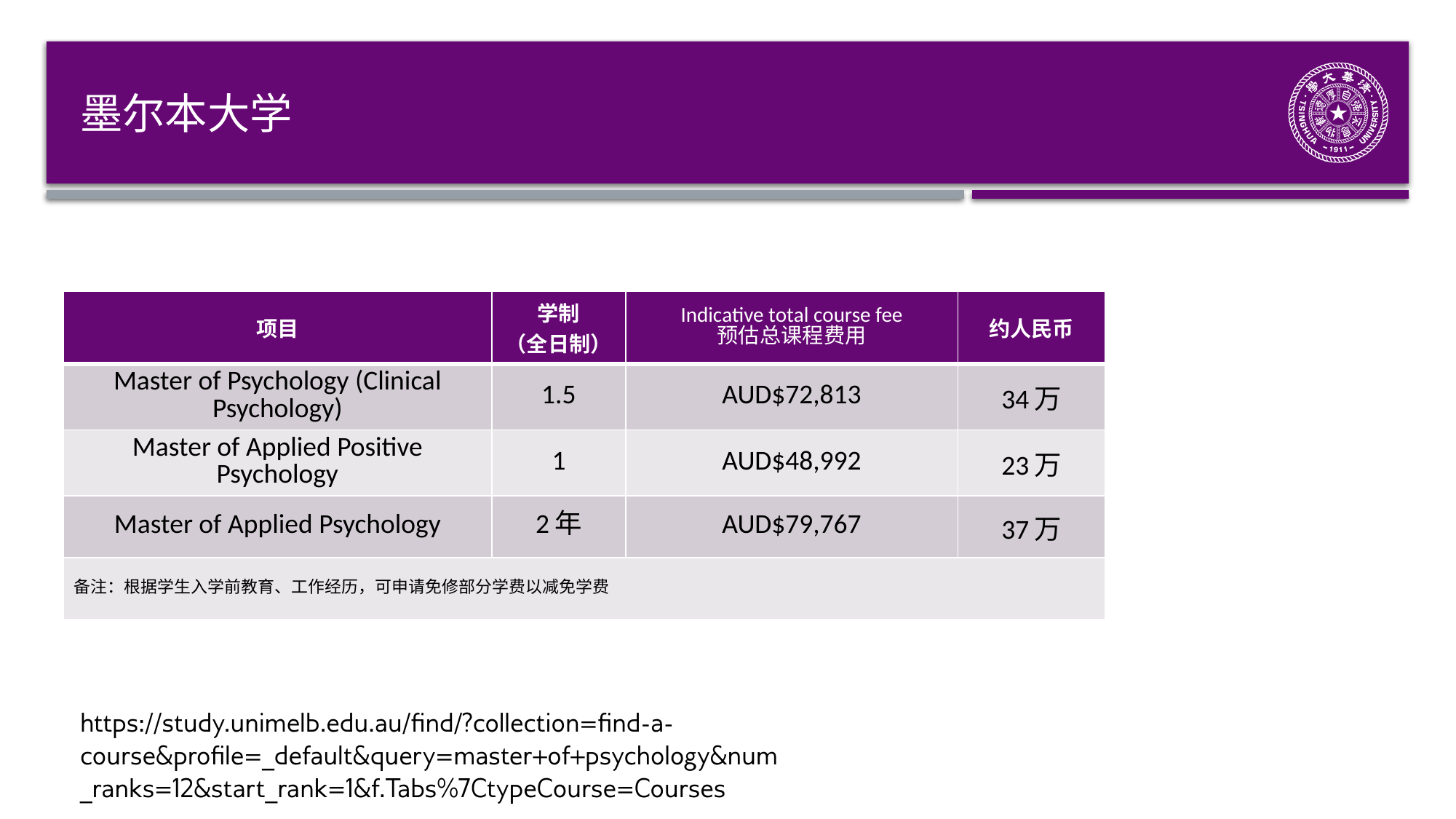

# 墨尔本大学
| 项目 | 学制 （全日制） | Indicative total course fee 预估总课程费用 | 约人民币 |
| --- | --- | --- | --- |
| Master of Psychology (Clinical Psychology) | 1.5 | AUD$72,813 | 34万 |
| Master of Applied Positive Psychology | 1 | AUD$48,992 | 23万 |
| Master of Applied Psychology | 2年 | AUD$79,767 | 37万 |
| 备注：根据学生入学前教育、工作经历，可申请免修部分学费以减免学费 |  |  |  |
https://study.unimelb.edu.au/find/?collection=find-a-course&profile=_default&query=master+of+psychology&num_ranks=12&start_rank=1&f.Tabs%7CtypeCourse=Courses